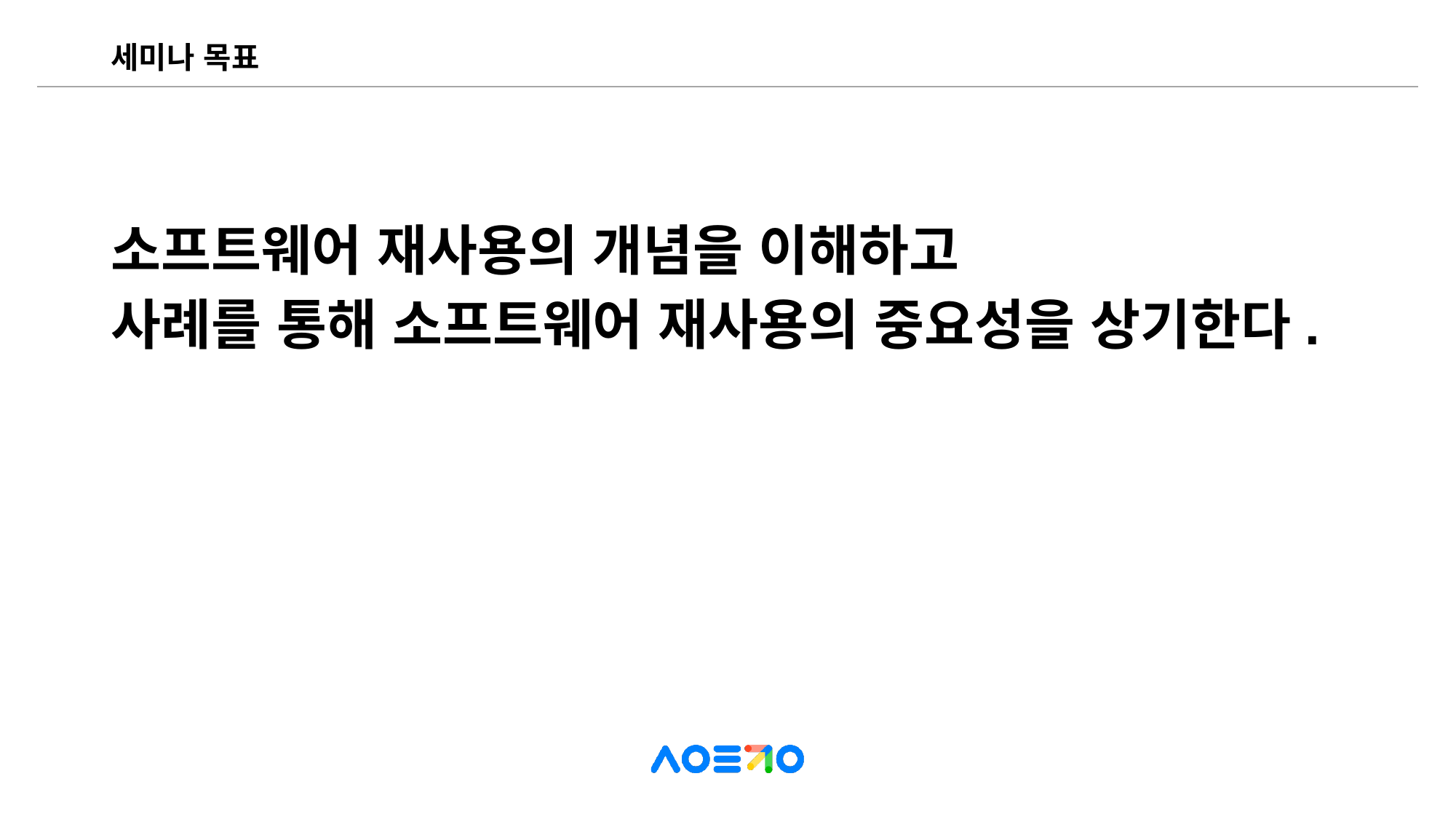

# 세미나 목표
소프트웨어 재사용의 개념을 이해하고
사례를 통해 소프트웨어 재사용의 중요성을 상기한다.